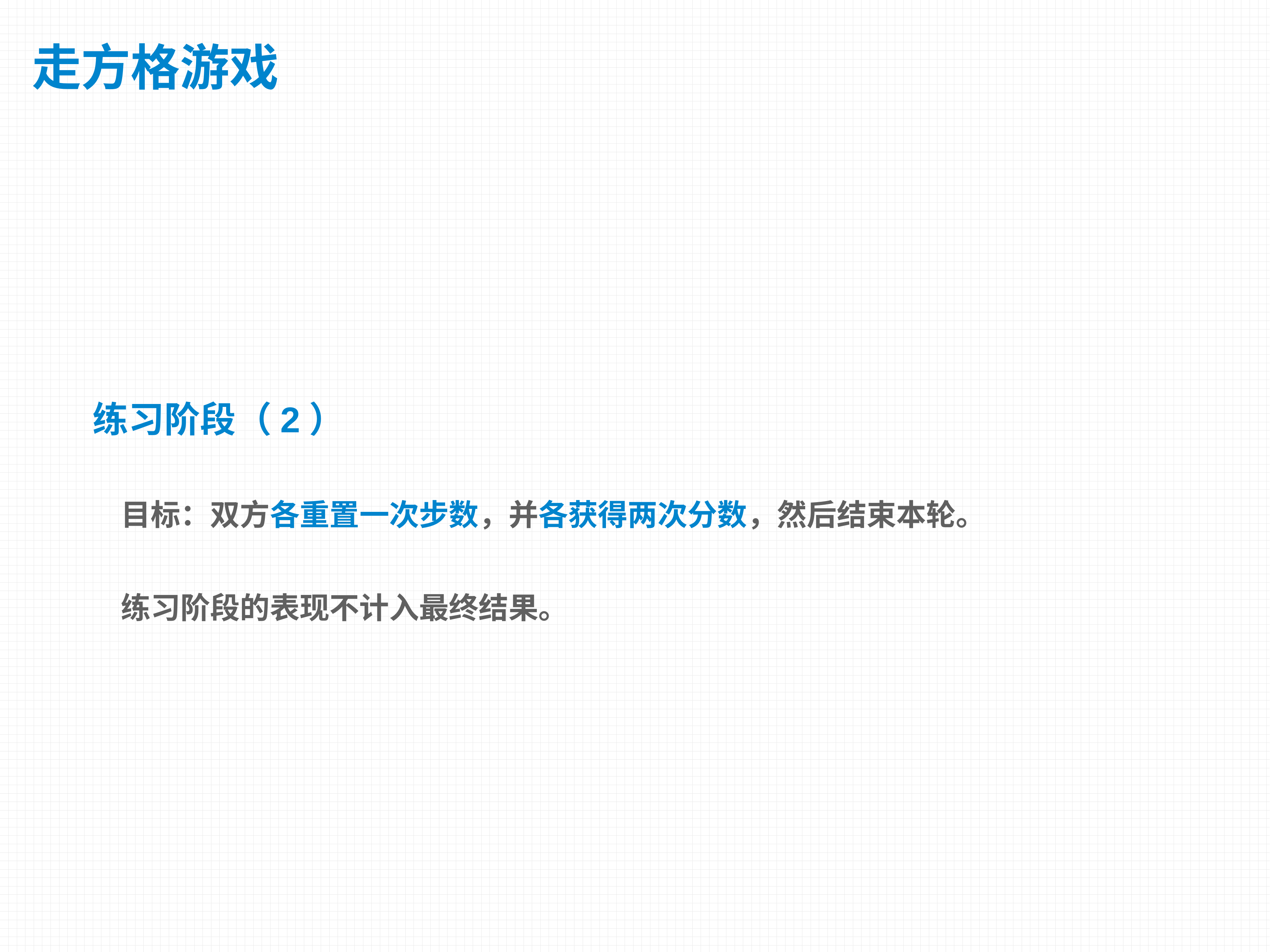

# 走方格游戏
练习阶段（2）

目标：双方各重置一次步数，并各获得两次分数，然后结束本轮。

练习阶段的表现不计入最终结果。